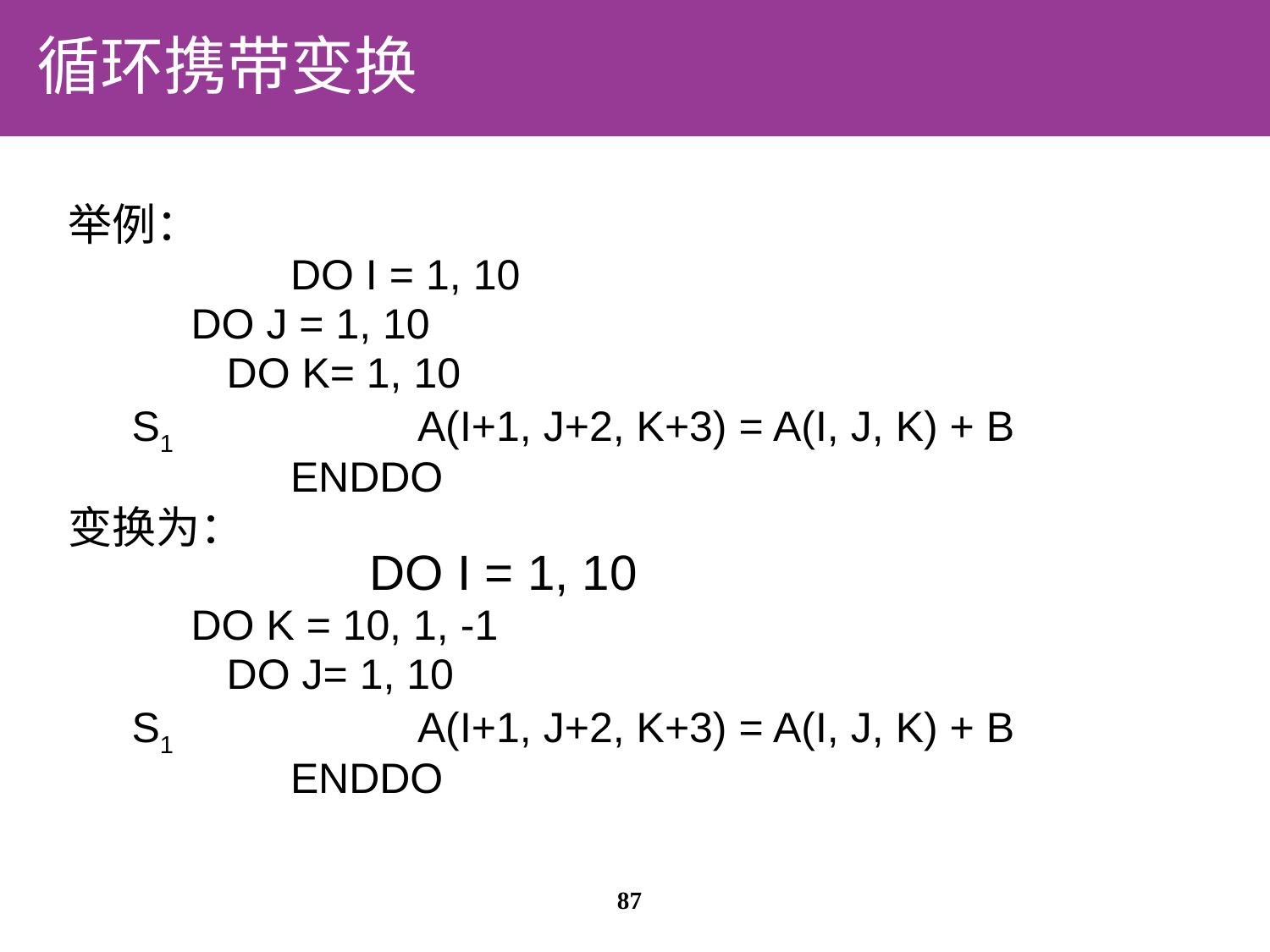

# 循环携带变换
举例：
		DO I = 1, 10
     DO J = 1, 10
        DO K= 1, 10
S1 		A(I+1, J+2, K+3) = A(I, J, K) + B
		ENDDO
变换为：
		DO I = 1, 10
     DO K = 10, 1, -1
        DO J= 1, 10
S1 		A(I+1, J+2, K+3) = A(I, J, K) + B
		ENDDO
87